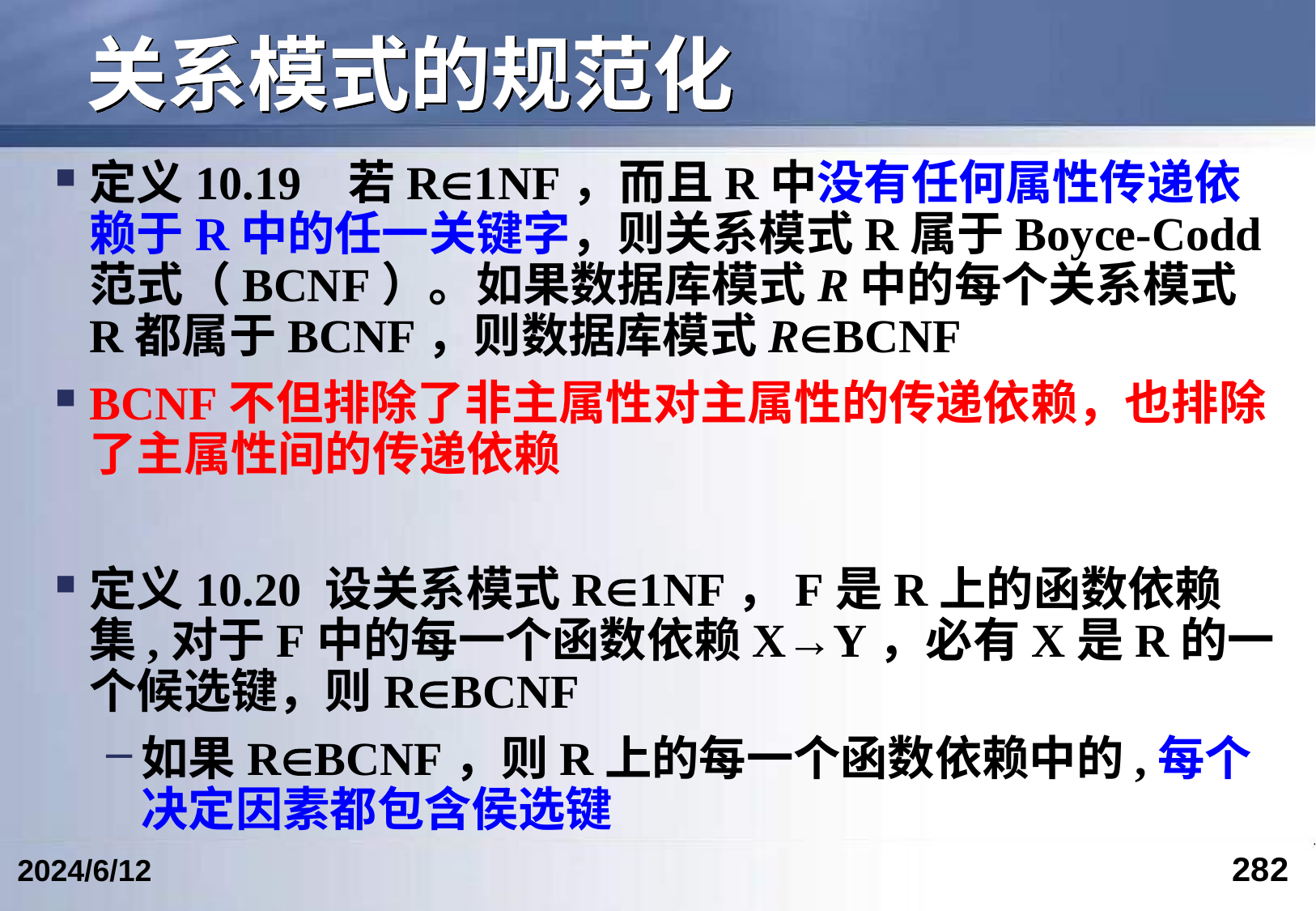

# 关系模式的规范化
定义10.19   若R∈1NF，而且R中没有任何属性传递依赖于R中的任一关键字，则关系模式R属于Boyce-Codd范式（BCNF）。如果数据库模式R中的每个关系模式R都属于BCNF，则数据库模式R∈BCNF
BCNF不但排除了非主属性对主属性的传递依赖，也排除了主属性间的传递依赖

定义10.20 设关系模式R∈1NF，F是R上的函数依赖集,对于F中的每一个函数依赖X→Y，必有X是R的一个候选键，则R∈BCNF
如果R∈BCNF，则R上的每一个函数依赖中的,每个决定因素都包含侯选键
282
2024/6/12